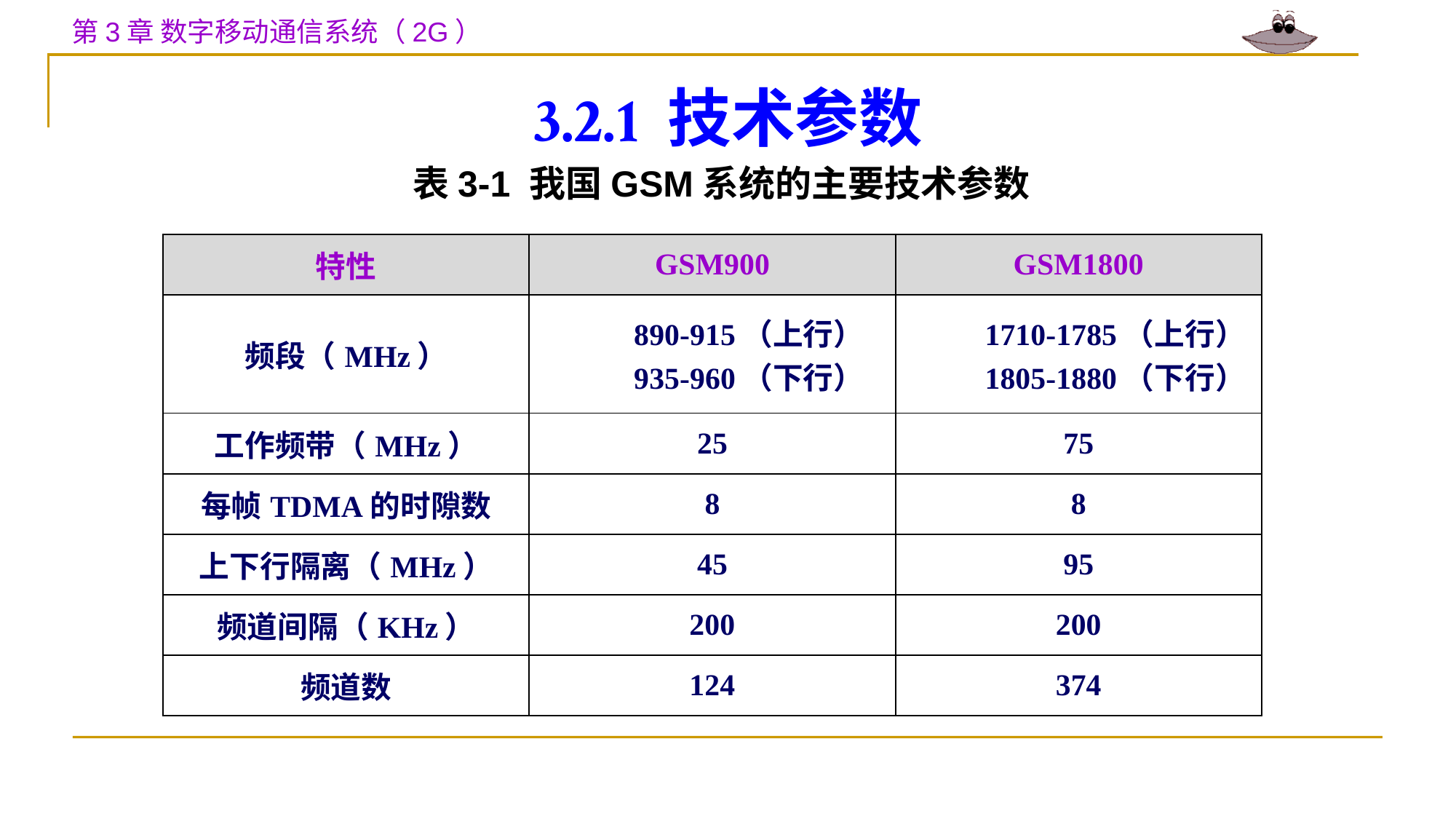

# 3.2.1 技术参数
表3-1 我国GSM系统的主要技术参数
| 特性 | GSM900 | GSM1800 |
| --- | --- | --- |
| 频段（MHz） | 890-915（上行） 935-960（下行） | 1710-1785（上行） 1805-1880（下行） |
| 工作频带（MHz） | 25 | 75 |
| 每帧TDMA的时隙数 | 8 | 8 |
| 上下行隔离（MHz） | 45 | 95 |
| 频道间隔（KHz） | 200 | 200 |
| 频道数 | 124 | 374 |